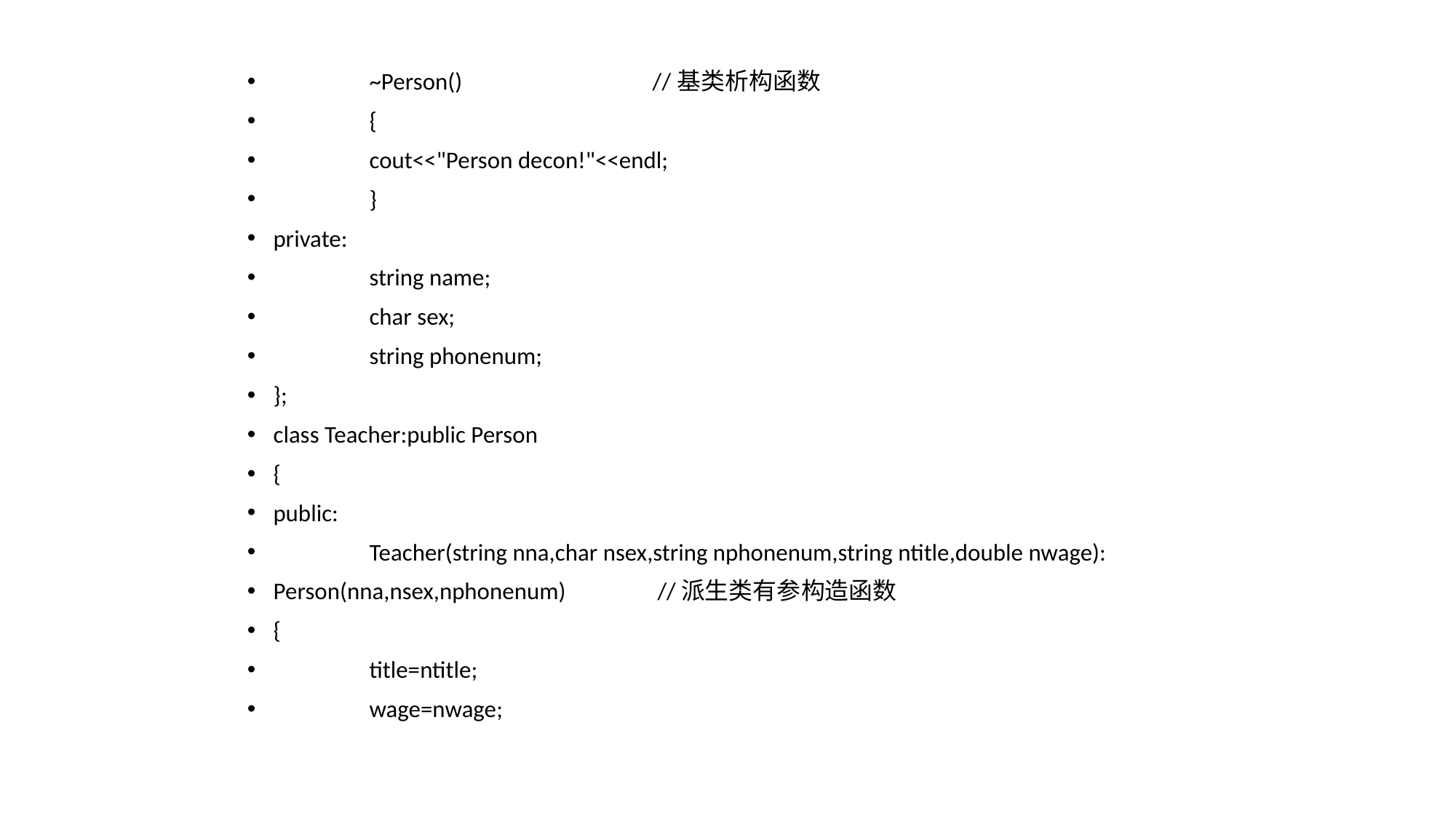

~Person()                                   //基类析构函数
	{
		cout<<"Person decon!"<<endl;
	}
private:
	string name;
	char sex;
	string phonenum;
};
class Teacher:public Person
{
public:
	Teacher(string nna,char nsex,string nphonenum,string ntitle,double nwage):
Person(nna,nsex,nphonenum)                	//派生类有参构造函数
{
		title=ntitle;
		wage=nwage;